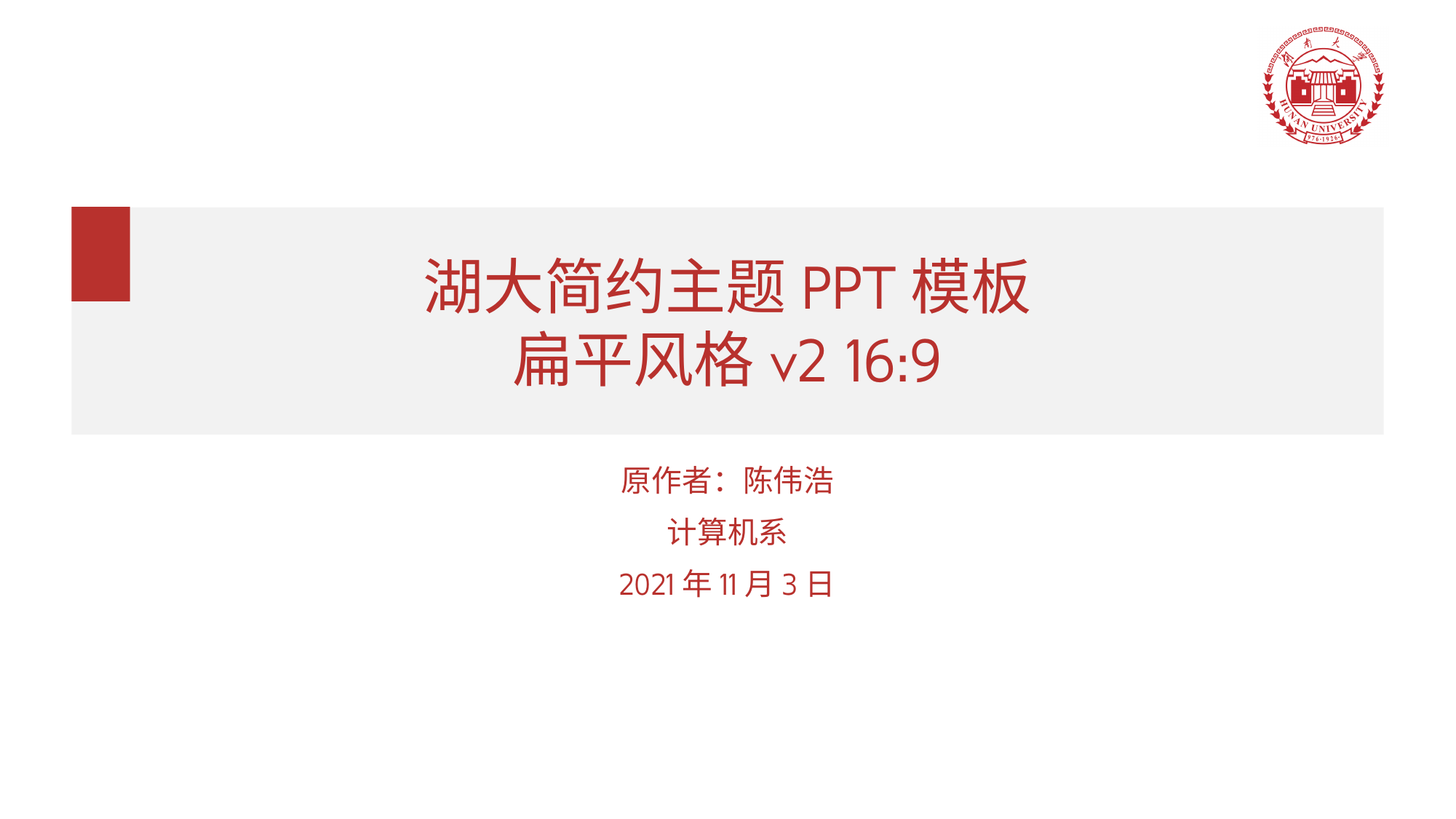

# 湖大简约主题PPT模板 扁平风格v2 16:9
原作者：陈伟浩
计算机系
2021年11月3日